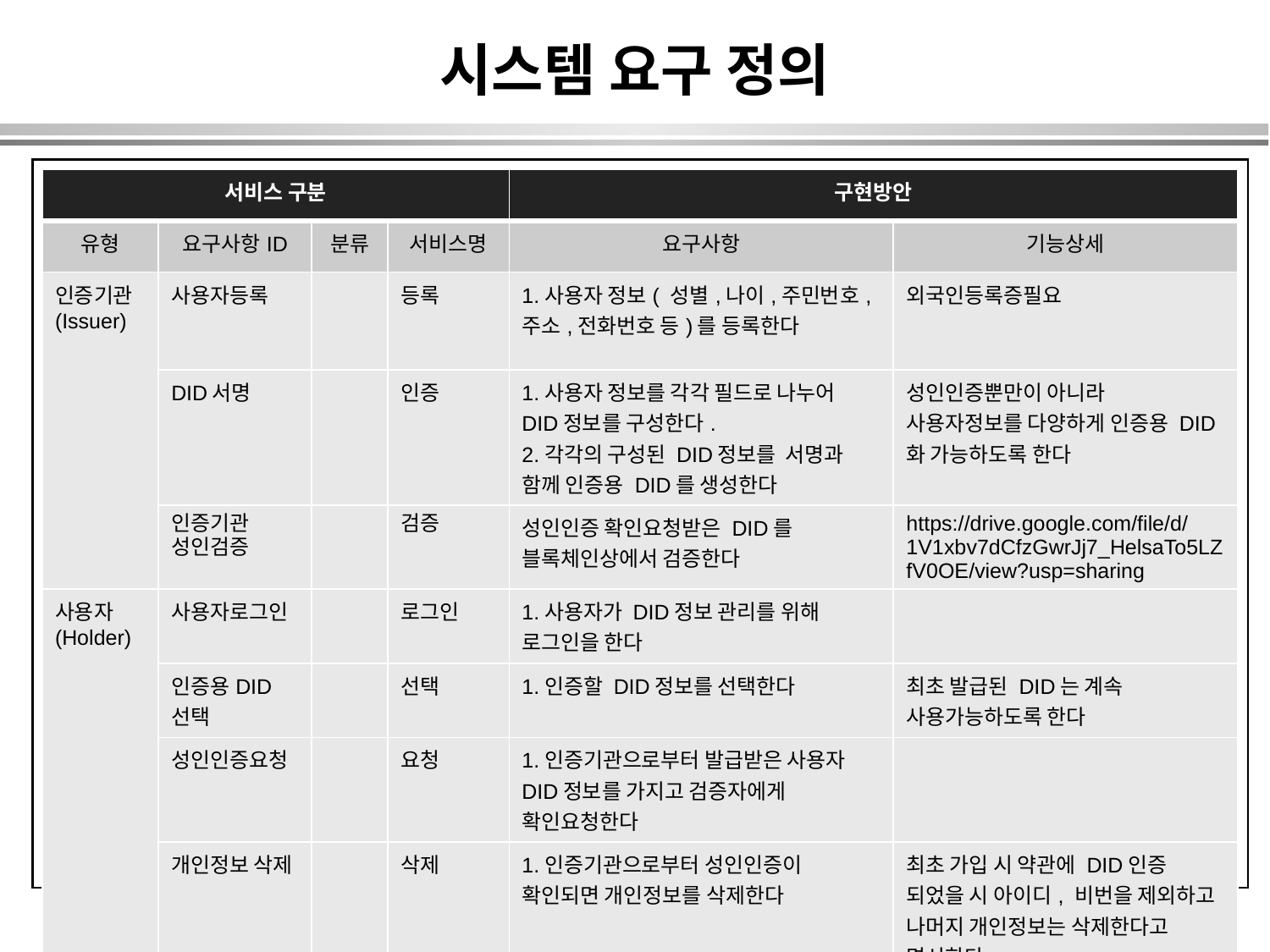

# 시스템 요구 정의
| 서비스 구분 |  |  |  | 구현방안 |  |
| --- | --- | --- | --- | --- | --- |
| 유형 | 요구사항ID | 분류 | 서비스명 | 요구사항 | 기능상세 |
| 인증기관(Issuer) | 사용자등록 |  | 등록 | 1.사용자 정보( 성별,나이,주민번호,주소,전화번호 등)를 등록한다 | 외국인등록증필요 |
|  | DID서명 |  | 인증 | 1.사용자 정보를 각각 필드로 나누어 DID정보를 구성한다. 2.각각의 구성된 DID정보를 서명과 함께 인증용 DID를 생성한다 | 성인인증뿐만이 아니라 사용자정보를 다양하게 인증용 DID화 가능하도록 한다 |
|  | 인증기관 성인검증 |  | 검증 | 성인인증 확인요청받은 DID를 블록체인상에서 검증한다 | https://drive.google.com/file/d/1V1xbv7dCfzGwrJj7\_HelsaTo5LZfV0OE/view?usp=sharing |
| 사용자(Holder) | 사용자로그인 |  | 로그인 | 1.사용자가 DID정보 관리를 위해 로그인을 한다 |  |
|  | 인증용DID선택 |  | 선택 | 1.인증할 DID정보를 선택한다 | 최초 발급된 DID는 계속 사용가능하도록 한다 |
|  | 성인인증요청 |  | 요청 | 1.인증기관으로부터 발급받은 사용자 DID정보를 가지고 검증자에게 확인요청한다 |  |
|  | 개인정보 삭제 |  | 삭제 | 1.인증기관으로부터 성인인증이 확인되면 개인정보를 삭제한다 | 최초 가입 시 약관에 DID인증 되었을 시 아이디, 비번을 제외하고 나머지 개인정보는 삭제한다고 명시한다. |
| 검증자(Verifier) | 성인인증 요청 확인 |  | 확인 | 1. 사용자 DID정보를 가지고 성인인증을 위해 인증기관에 성인인증 확인요청을 한다 |  |
| 블록체인스마트컨트랙트 | DID정보별 검증 |  | 검증 | 1.인증이 확인여부를 체크한다 |  |